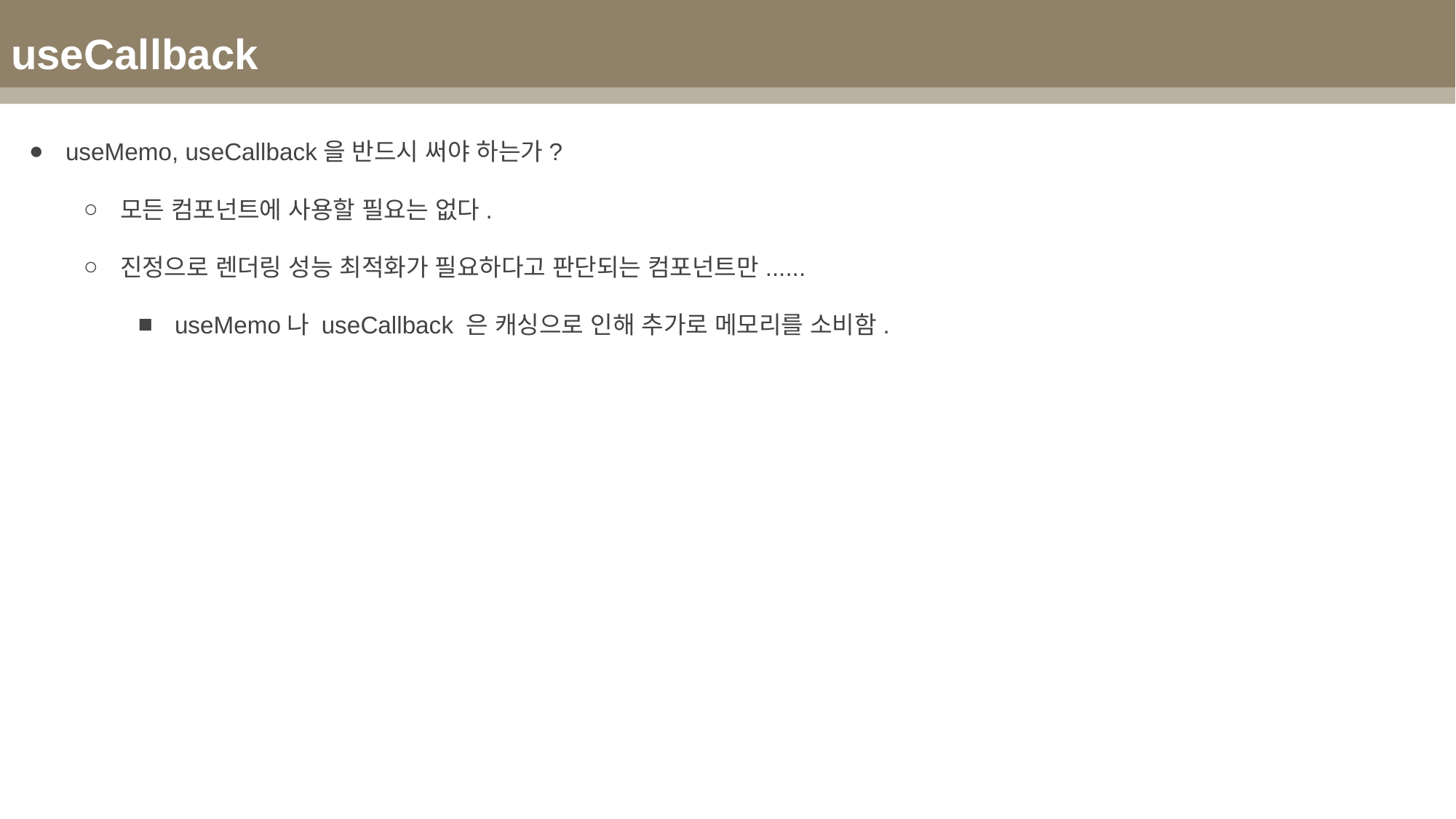

useCallback
useMemo, useCallback을 반드시 써야 하는가?
모든 컴포넌트에 사용할 필요는 없다.
진정으로 렌더링 성능 최적화가 필요하다고 판단되는 컴포넌트만......
useMemo나 useCallback 은 캐싱으로 인해 추가로 메모리를 소비함.